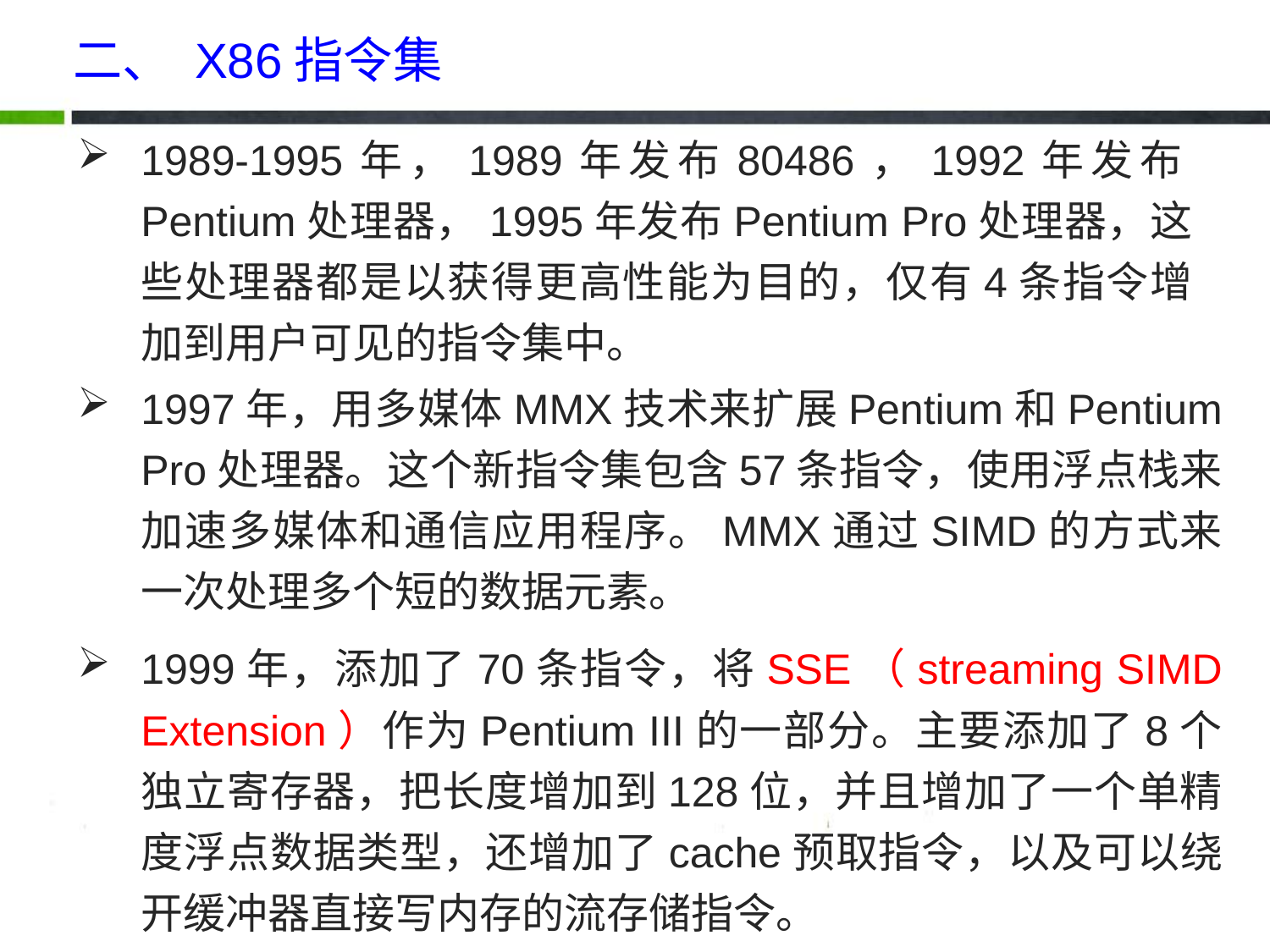

# 二、 X86指令集
1989-1995年，1989年发布80486，1992年发布Pentium处理器，1995年发布Pentium Pro处理器，这些处理器都是以获得更高性能为目的，仅有4条指令增加到用户可见的指令集中。
1997年，用多媒体MMX技术来扩展Pentium和Pentium Pro处理器。这个新指令集包含57条指令，使用浮点栈来加速多媒体和通信应用程序。MMX通过SIMD的方式来一次处理多个短的数据元素。
1999年，添加了70条指令，将SSE（streaming SIMD Extension）作为Pentium III的一部分。主要添加了8个独立寄存器，把长度增加到128位，并且增加了一个单精度浮点数据类型，还增加了cache预取指令，以及可以绕开缓冲器直接写内存的流存储指令。
41